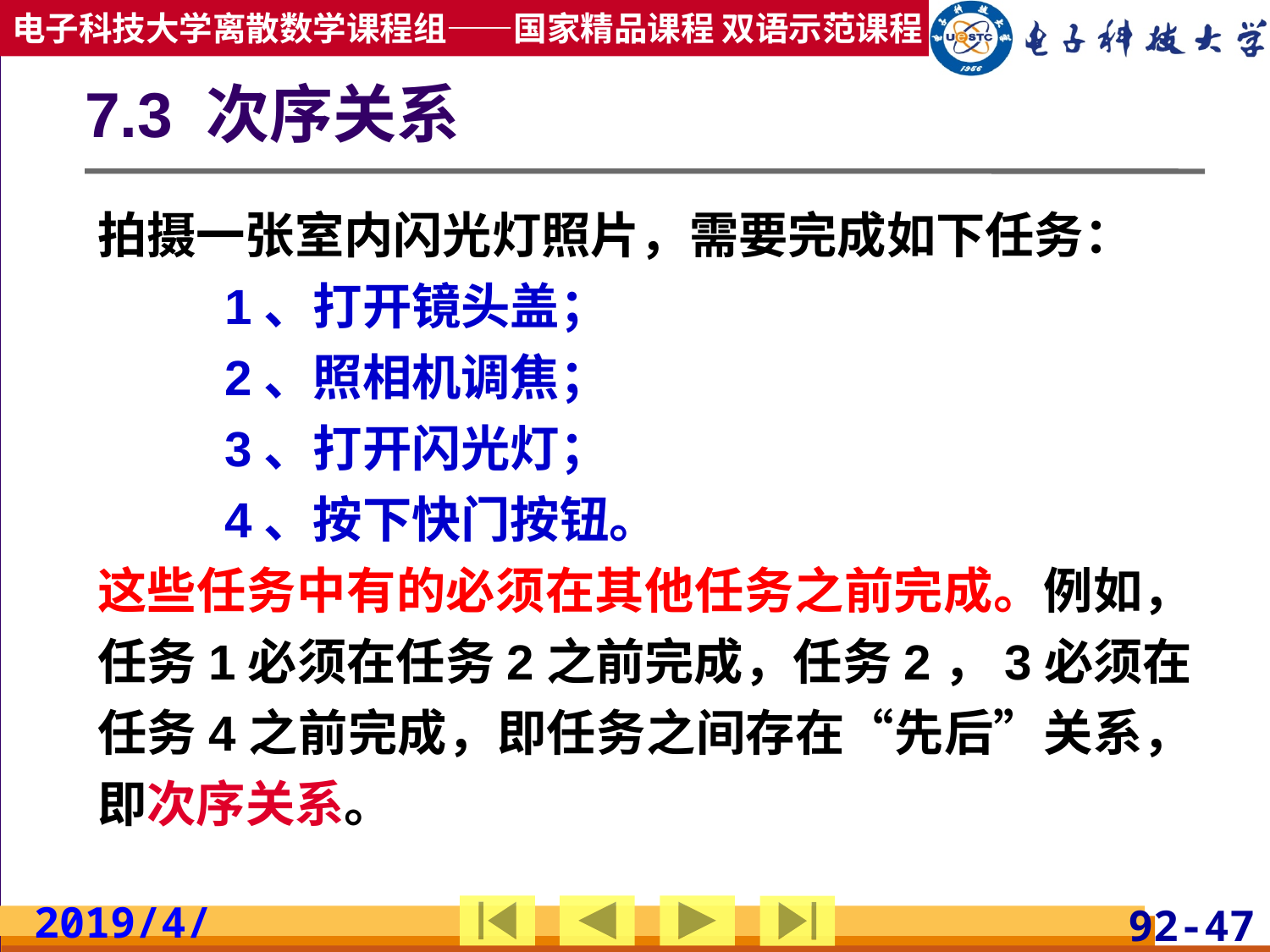

# 7.3 次序关系
拍摄一张室内闪光灯照片，需要完成如下任务：
	1、打开镜头盖；
	2、照相机调焦；
	3、打开闪光灯；
	4、按下快门按钮。
这些任务中有的必须在其他任务之前完成。例如，任务1必须在任务2之前完成，任务2，3必须在任务4之前完成，即任务之间存在“先后”关系，即次序关系。
2019/4/17